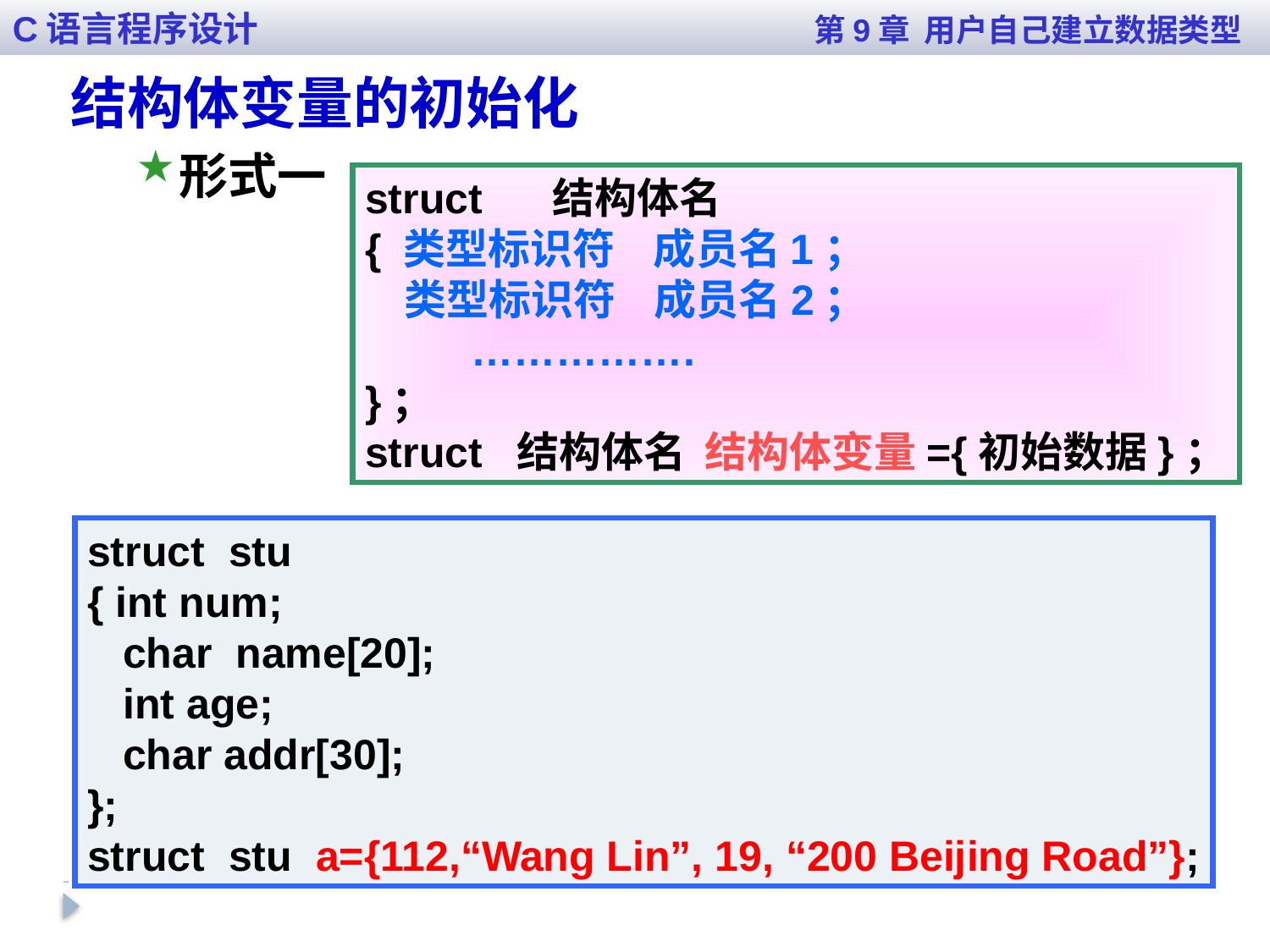

C语言程序设计                                                                     第9章  用户自己建立数据类型
结构体变量的初始化
形式一
struct     结构体名
{ 类型标识符    成员名1；
   类型标识符    成员名2；
         …………….
}；
struct  结构体名  结构体变量={初始数据}；
struct  stu
{ int num;
   char  name[20];
   int age;
   char addr[30];
};
struct  stu  a={112,“Wang Lin”, 19, “200 Beijing Road”};